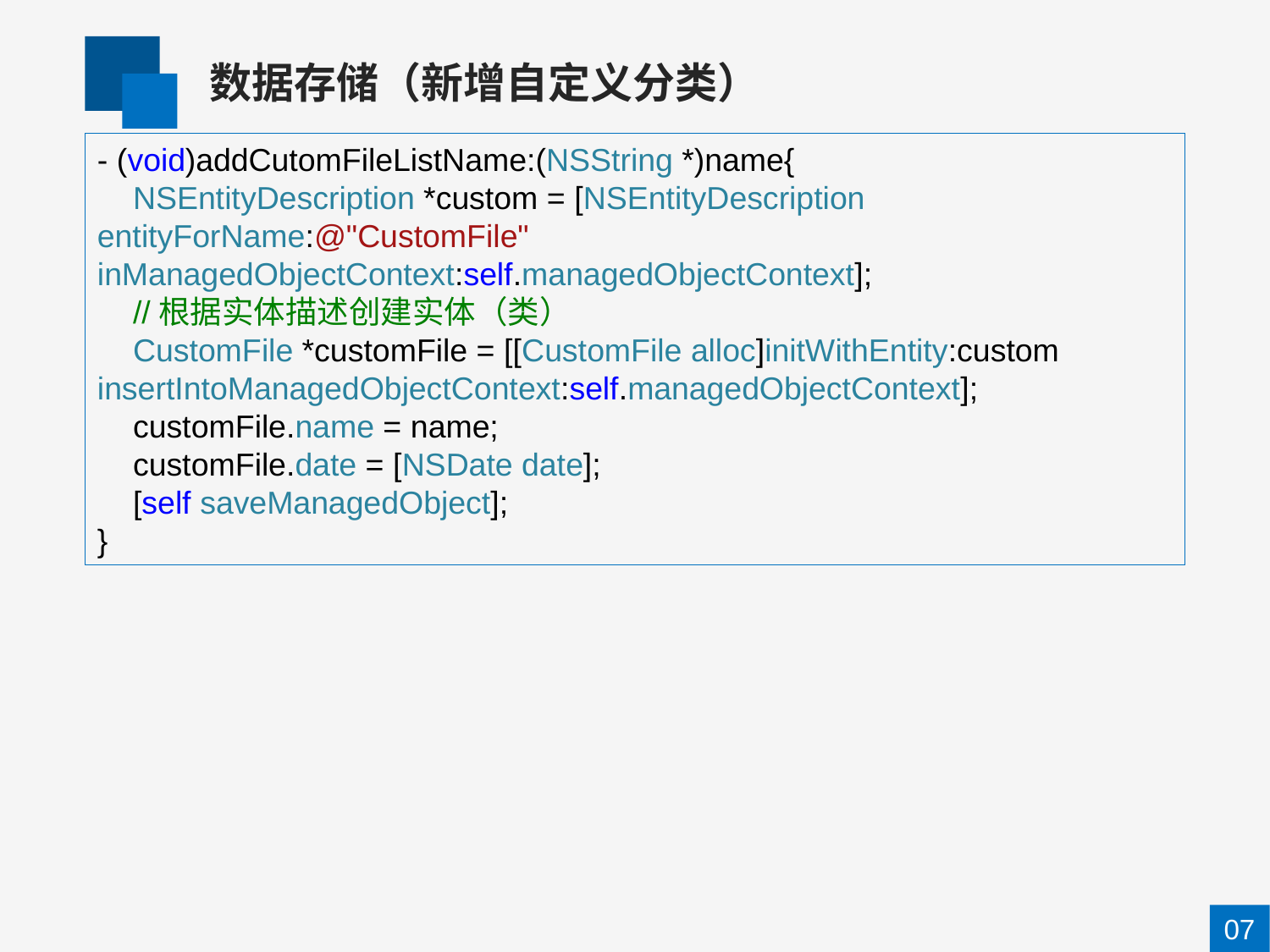

数据存储（新增自定义分类）
- (void)addCutomFileListName:(NSString *)name{
    NSEntityDescription *custom = [NSEntityDescription entityForName:@"CustomFile" inManagedObjectContext:self.managedObjectContext];
    //根据实体描述创建实体（类）
    CustomFile *customFile = [[CustomFile alloc]initWithEntity:custom insertIntoManagedObjectContext:self.managedObjectContext];
    customFile.name = name;
    customFile.date = [NSDate date];
    [self saveManagedObject];
}
07